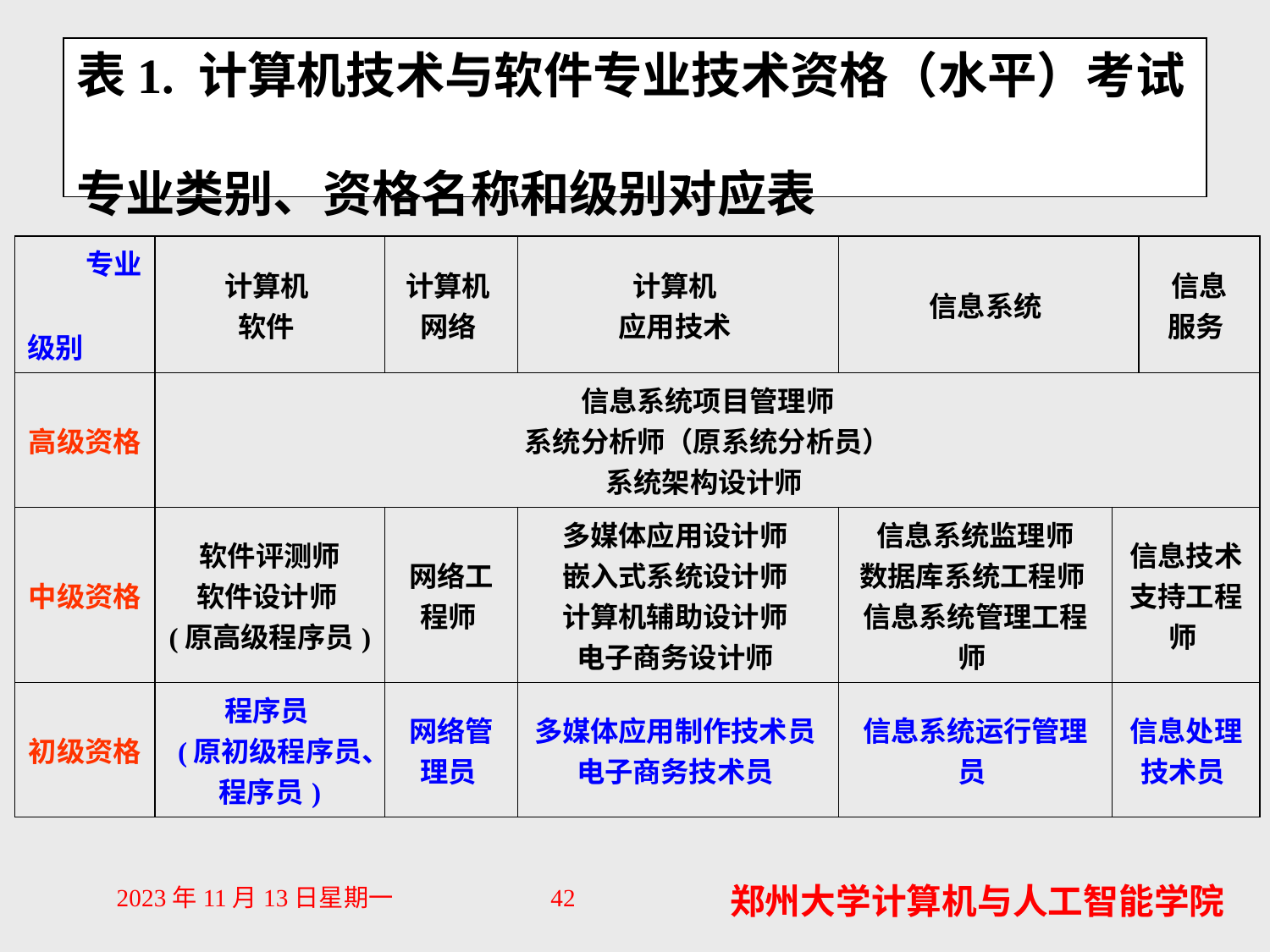

# 表1. 计算机技术与软件专业技术资格（水平）考试 专业类别、资格名称和级别对应表
| 专业 级别 | 计算机 软件 | 计算机 网络 | 计算机 应用技术 | 信息系统 |  | 信息 服务 |
| --- | --- | --- | --- | --- | --- | --- |
| 高级资格 | 信息系统项目管理师 系统分析师（原系统分析员） 系统架构设计师 |  |  |  |  |  |
| 中级资格 | 软件评测师 软件设计师 (原高级程序员) | 网络工程师 | 多媒体应用设计师 嵌入式系统设计师 计算机辅助设计师 电子商务设计师 | 信息系统监理师 数据库系统工程师 信息系统管理工程师 | 信息技术 支持工程师 |  |
| 初级资格 | 程序员 (原初级程序员、程序员) | 网络管理员 | 多媒体应用制作技术员 电子商务技术员 | 信息系统运行管理员 | 信息处理 技术员 |  |